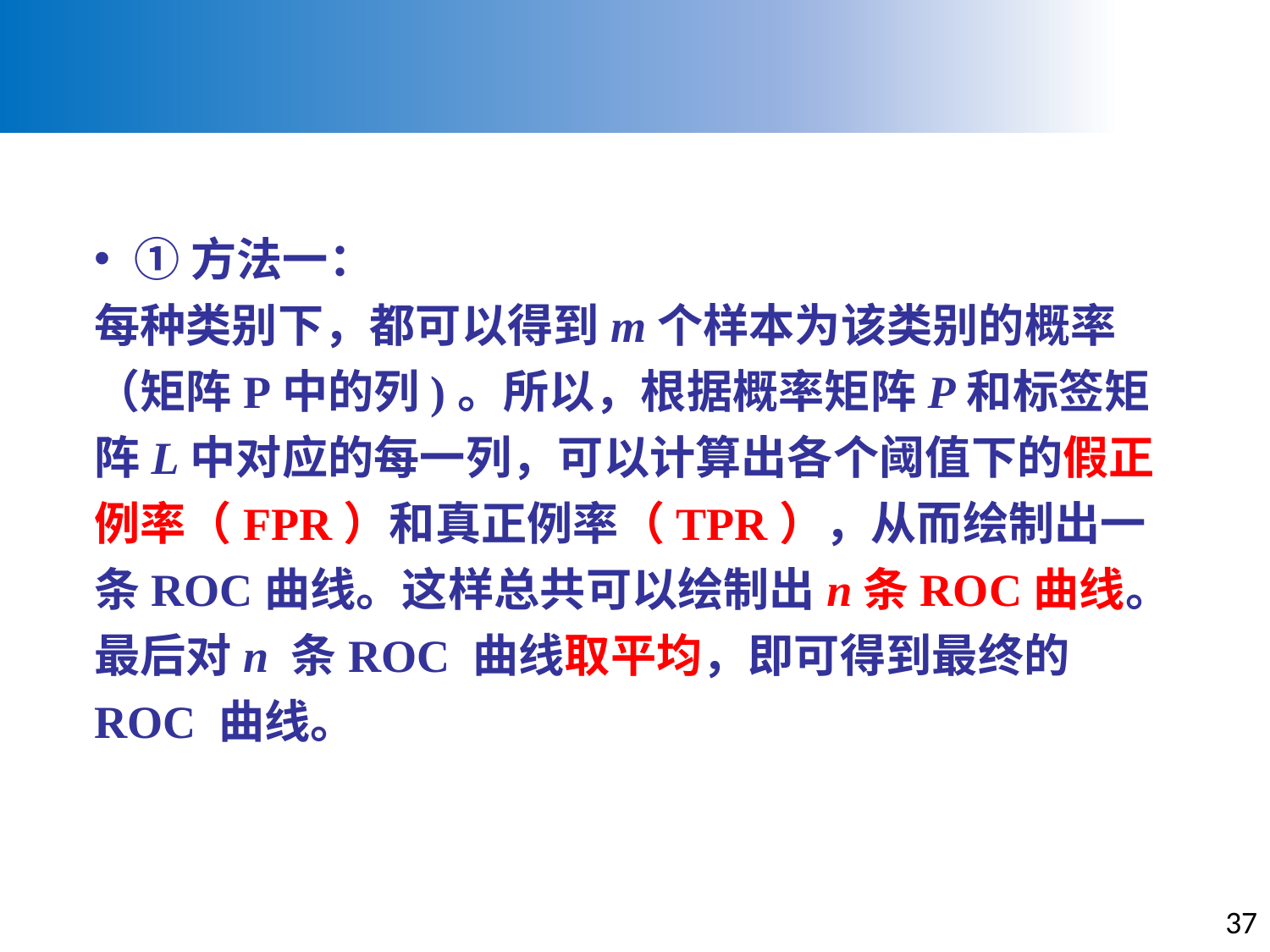

#

①方法一：
每种类别下，都可以得到m个样本为该类别的概率（矩阵P中的列)。所以，根据概率矩阵P和标签矩阵L中对应的每一列，可以计算出各个阈值下的假正例率（FPR）和真正例率（TPR），从而绘制出一条ROC曲线。这样总共可以绘制出n条ROC曲线。最后对n 条ROC 曲线取平均，即可得到最终的ROC 曲线。